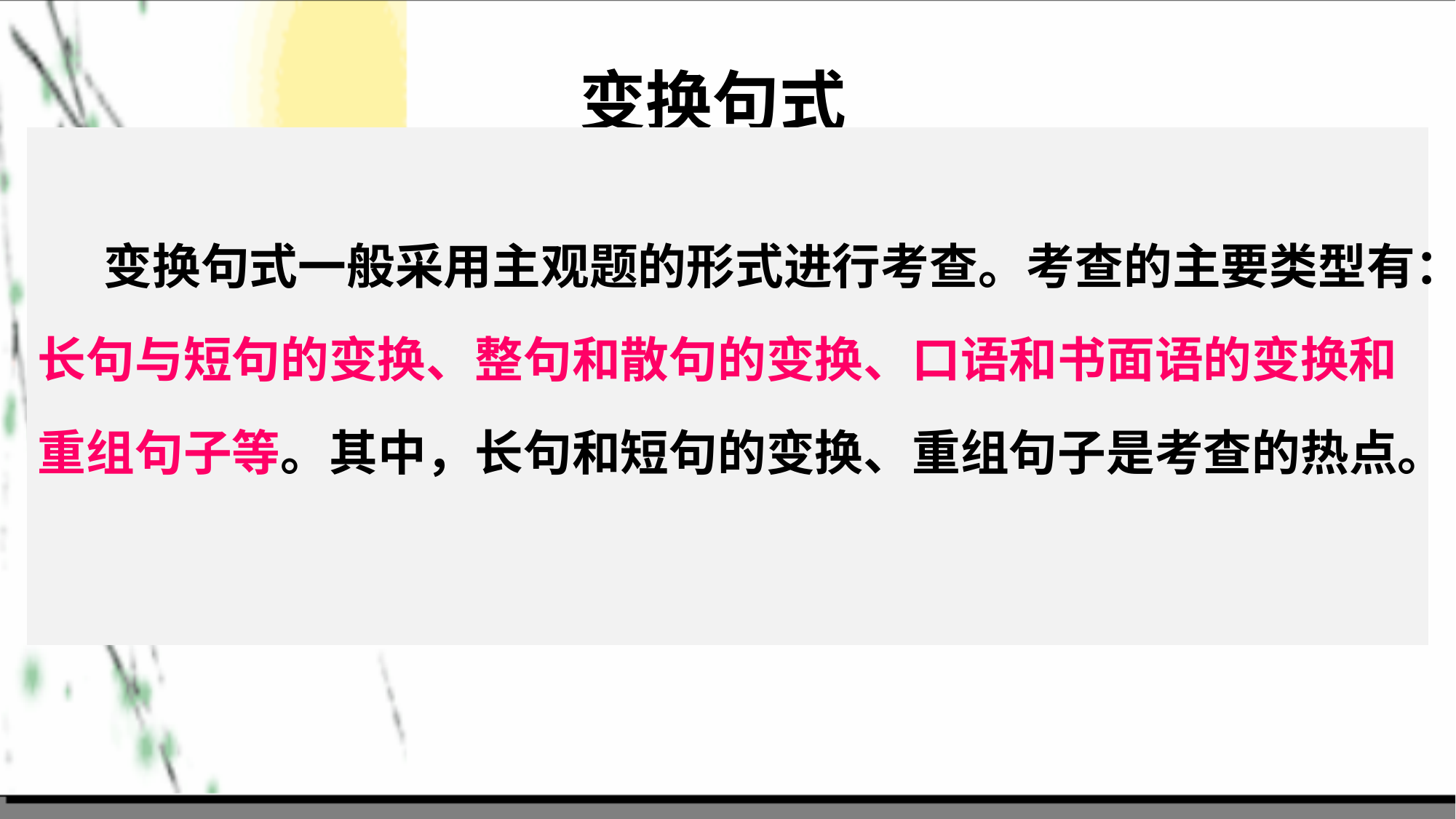

# 变换句式

     变换句式一般采用主观题的形式进行考查。考查的主要类型有：长句与短句的变换、整句和散句的变换、口语和书面语的变换和重组句子等。其中，长句和短句的变换、重组句子是考查的热点。